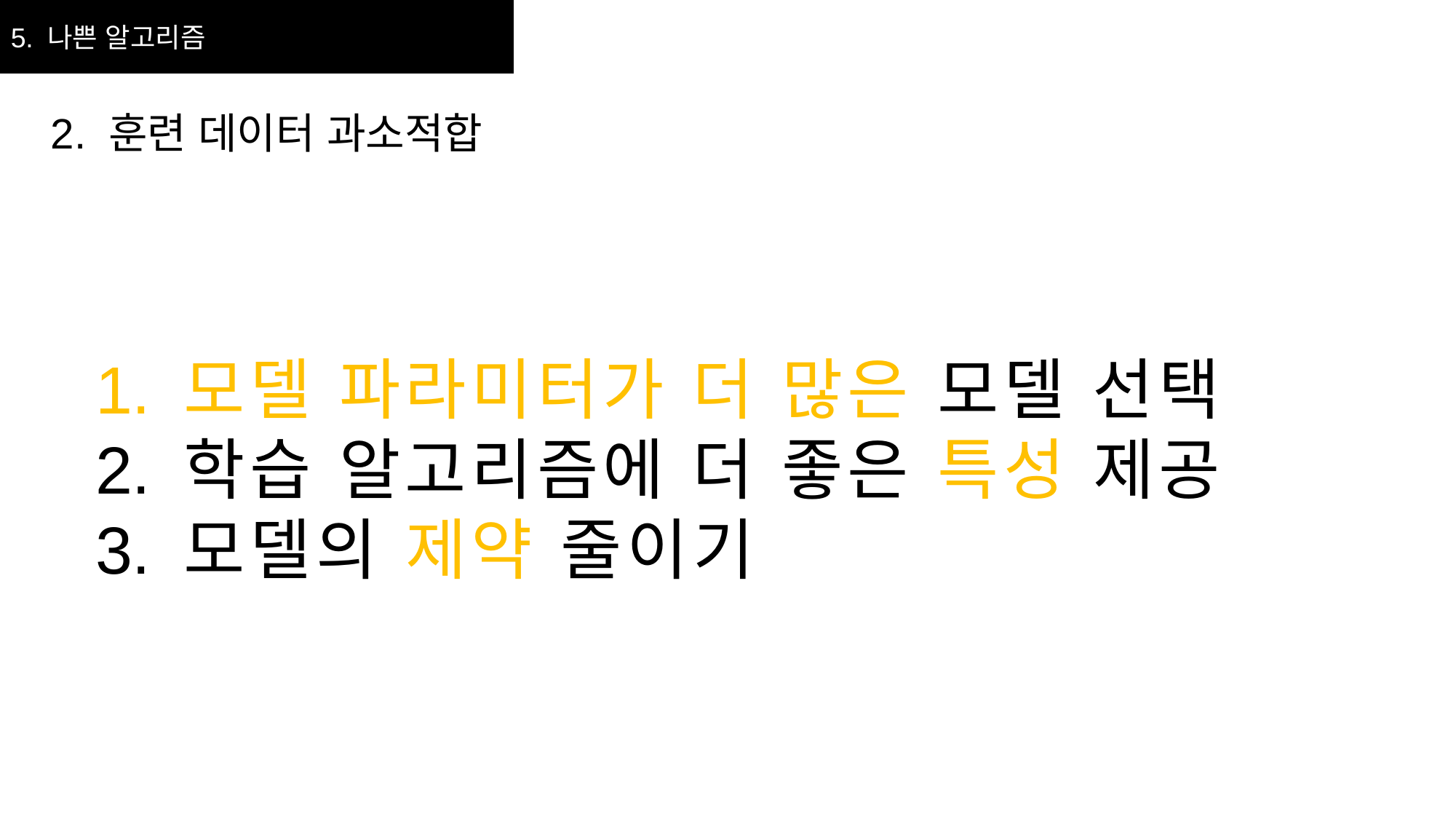

5. 나쁜 알고리즘
2. 훈련 데이터 과소적합
모델 파라미터가 더 많은 모델 선택
학습 알고리즘에 더 좋은 특성 제공
모델의 제약 줄이기